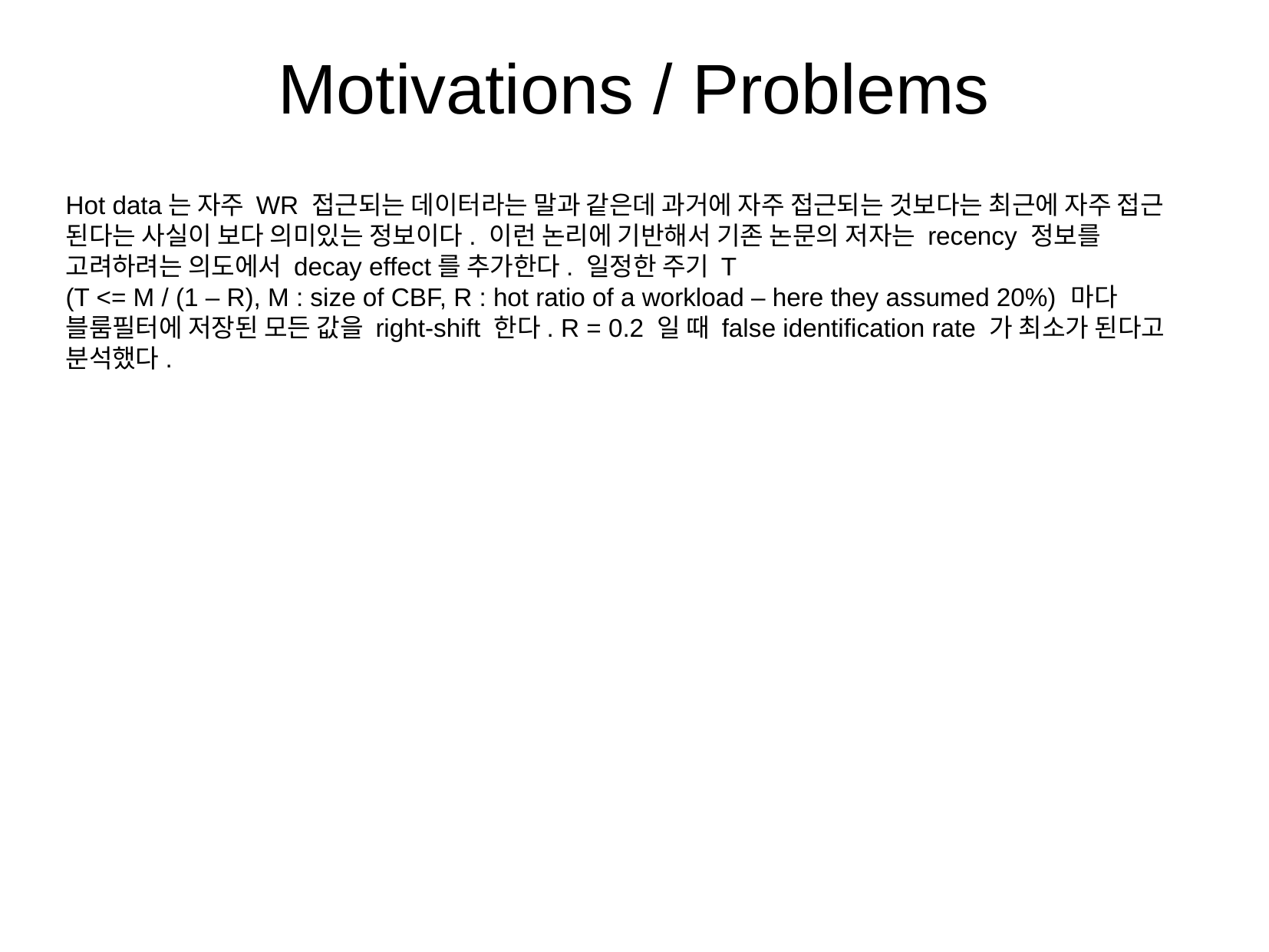

Motivations / Problems
Hot data는 자주 WR 접근되는 데이터라는 말과 같은데 과거에 자주 접근되는 것보다는 최근에 자주 접근
된다는 사실이 보다 의미있는 정보이다. 이런 논리에 기반해서 기존 논문의 저자는 recency 정보를
고려하려는 의도에서 decay effect를 추가한다. 일정한 주기 T
(T <= M / (1 – R), M : size of CBF, R : hot ratio of a workload – here they assumed 20%) 마다
블룸필터에 저장된 모든 값을 right-shift 한다. R = 0.2 일 때 false identification rate 가 최소가 된다고
분석했다.